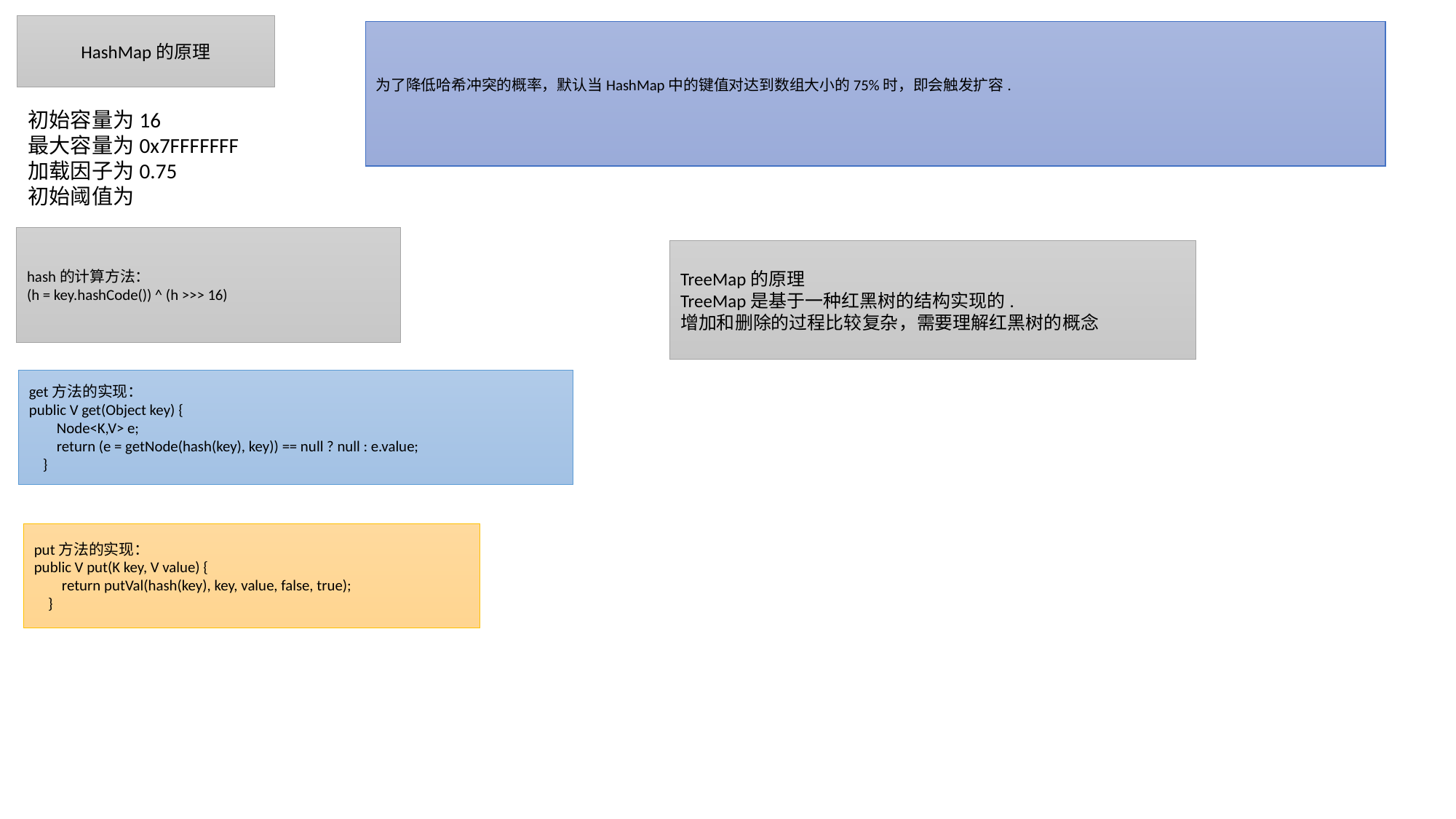

HashMap的原理
为了降低哈希冲突的概率，默认当HashMap中的键值对达到数组大小的75%时，即会触发扩容.

初始容量为16
最大容量为0x7FFFFFFF
加载因子为0.75
初始阈值为
hash的计算方法：
(h = key.hashCode()) ^ (h >>> 16)
TreeMap的原理
TreeMap是基于一种红黑树的结构实现的.
增加和删除的过程比较复杂，需要理解红黑树的概念
get方法的实现：
public V get(Object key) {
        Node<K,V> e;
        return (e = getNode(hash(key), key)) == null ? null : e.value;
    }
put方法的实现：
public V put(K key, V value) {
        return putVal(hash(key), key, value, false, true);
    }